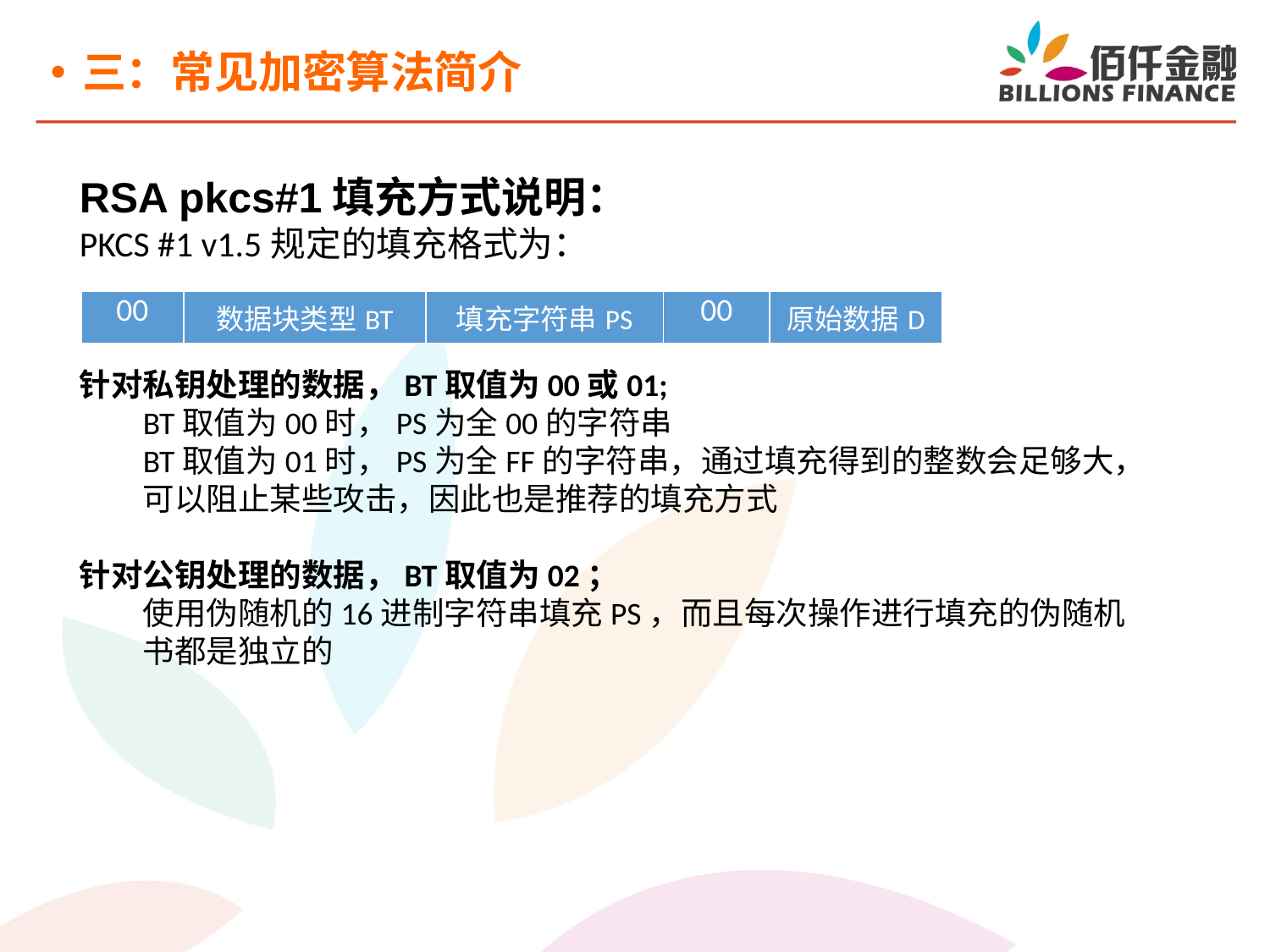

三：常见加密算法简介
RSA pkcs#1填充方式说明：
PKCS #1 v1.5规定的填充格式为：

针对私钥处理的数据，BT取值为00或01;
BT取值为00时，PS为全00的字符串
BT取值为01时，PS为全FF的字符串，通过填充得到的整数会足够大，可以阻止某些攻击，因此也是推荐的填充方式

针对公钥处理的数据，BT取值为02；
使用伪随机的16进制字符串填充PS，而且每次操作进行填充的伪随机书都是独立的

| 00 | 数据块类型BT | 填充字符串PS | 00 | 原始数据D |
| --- | --- | --- | --- | --- |